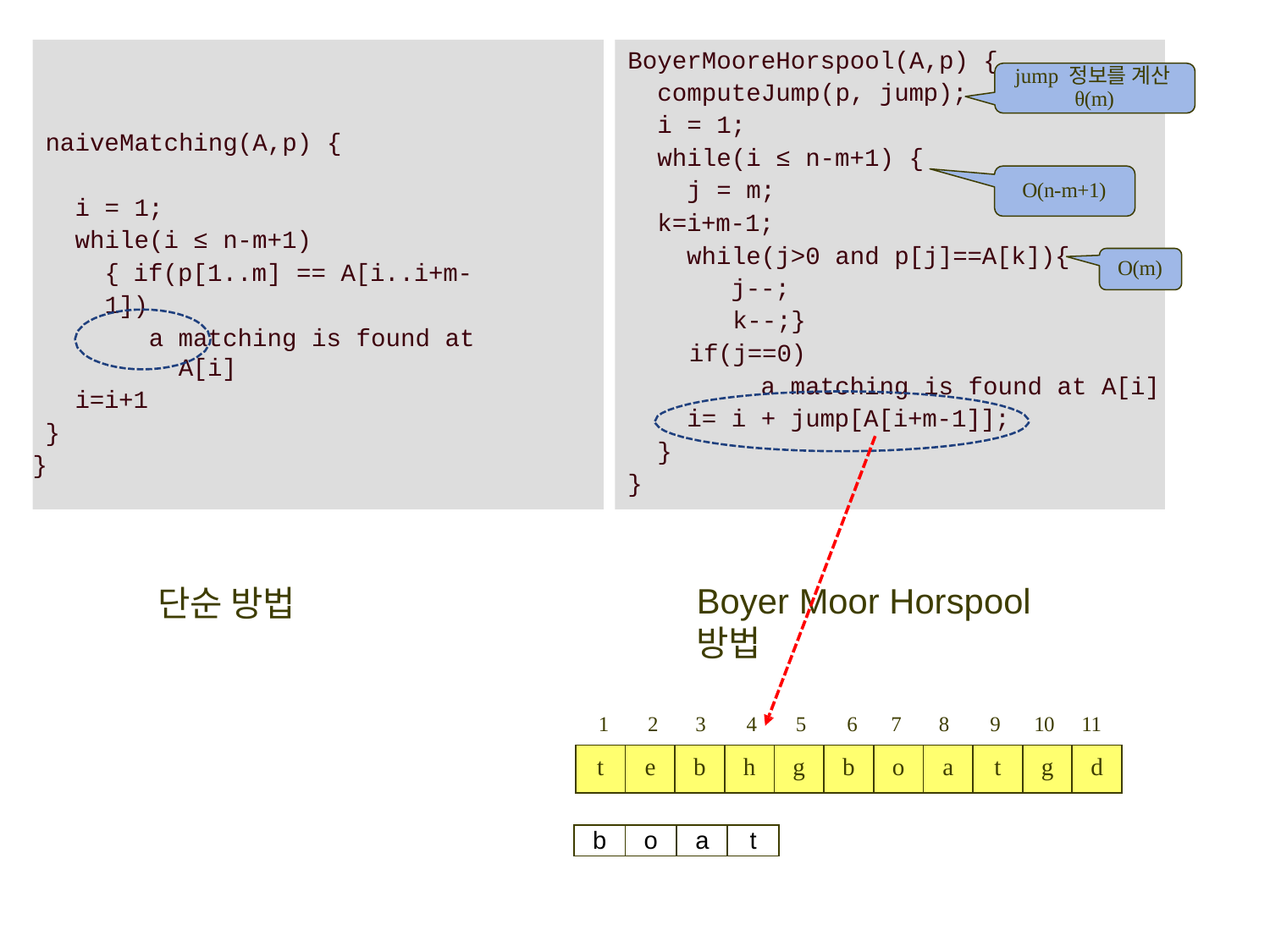

BoyerMooreHorspool(A,p) { computeJump(p, jump); i = 1;
while(i ≤ n-m+1) { j = m;
k=i+m-1;

naiveMatching(A,p) { i = 1;
while(i ≤ n-m+1) { if(p[1..m] == A[i..i+m-1])
a matching is found at A[i]
i=i+1
}
}

jump 정보를 계산

θ(m)

O(n-m+1)
while(j>0 and p[j]==A[k]){ j--;
k--;}
if(j==0)

O(m)

a matching is found at A[i] i= i + jump[A[i+m-1]];

}

}
Boyer Moor Horspool 방법
단순 방법
1	2	3
4	5
6	7	8
9	10	11
| t | e | b | h | g | b | o | a | t | g | d |
| --- | --- | --- | --- | --- | --- | --- | --- | --- | --- | --- |
| b | o | a | t |
| --- | --- | --- | --- |